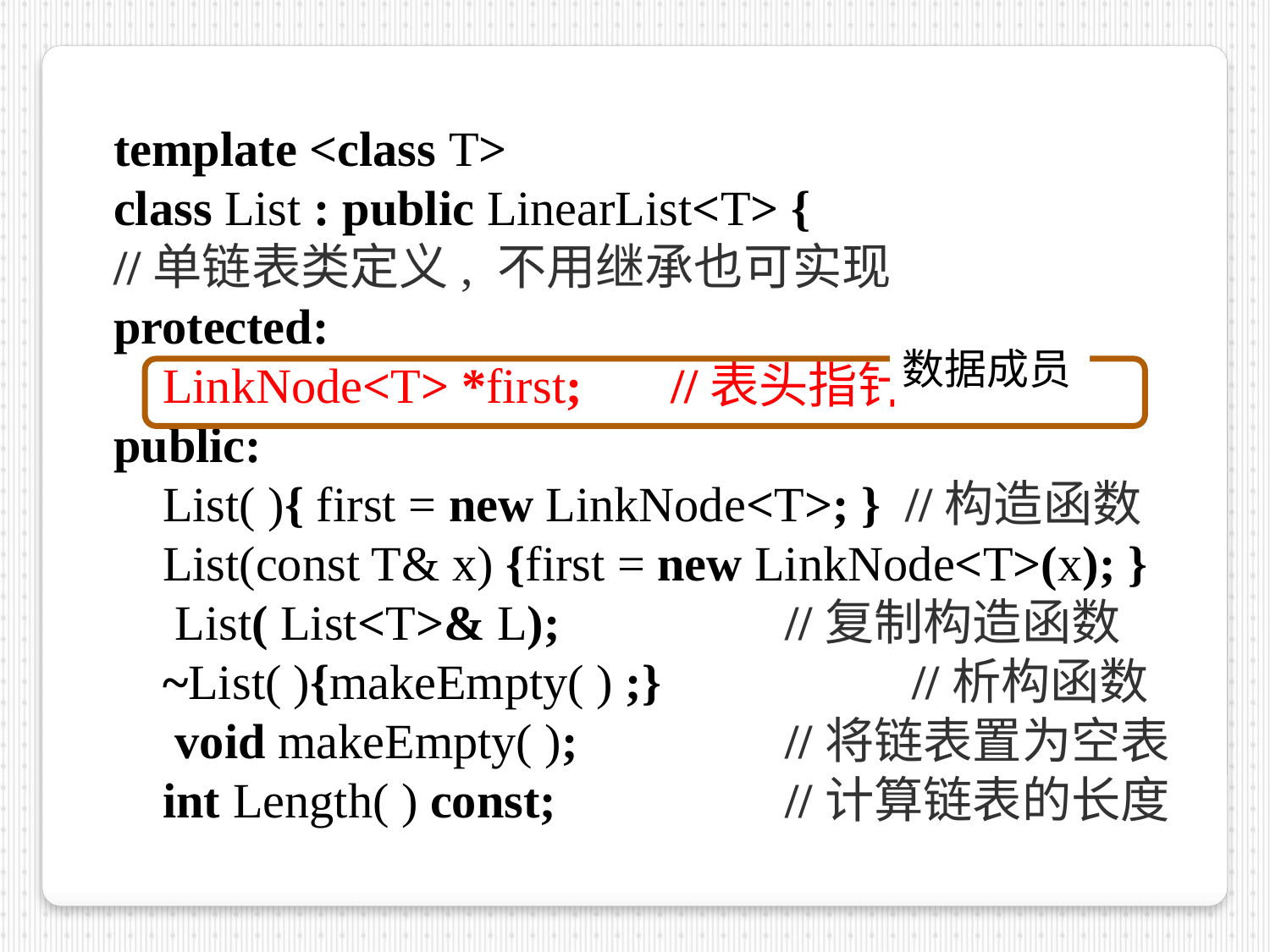

template <class T>
class List : public LinearList<T> {
//单链表类定义, 不用继承也可实现
protected:
	 LinkNode<T> *first;	 //表头指针
public:
	 List( ){ first = new LinkNode<T>; }  //构造函数
	 List(const T& x) {first = new LinkNode<T>(x); }
     List( List<T>& L);		//复制构造函数
	 ~List( ){makeEmpty( ) ;}		//析构函数
     void makeEmpty( );		//将链表置为空表
	 int Length( ) const;		//计算链表的长度
数据成员